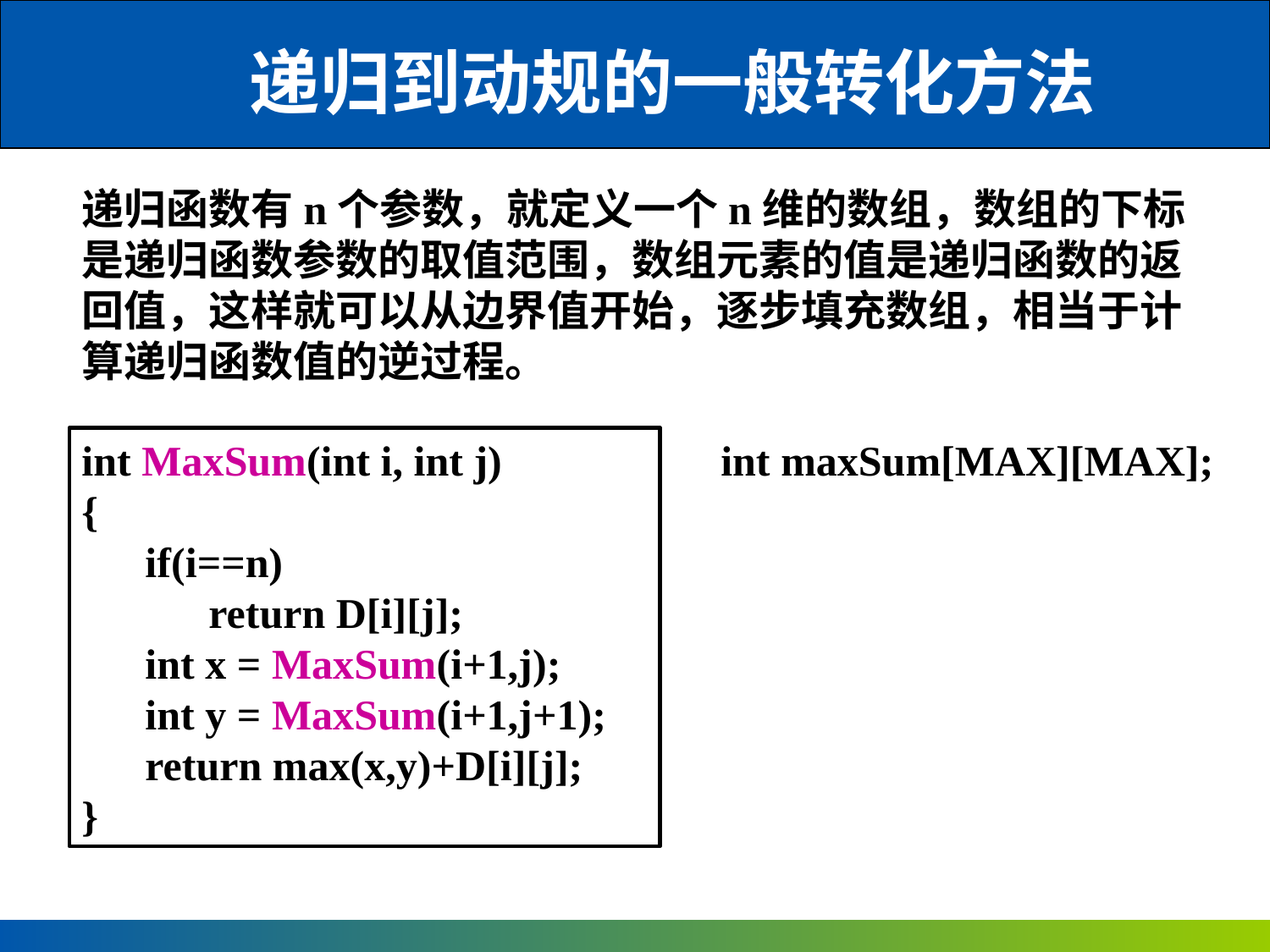

递归到动规的一般转化方法
递归函数有n个参数，就定义一个n维的数组，数组的下标是递归函数参数的取值范围，数组元素的值是递归函数的返回值，这样就可以从边界值开始，逐步填充数组，相当于计算递归函数值的逆过程。
int MaxSum(int i, int j)
{
if(i==n)
return D[i][j];
int x = MaxSum(i+1,j);
int y = MaxSum(i+1,j+1);
return max(x,y)+D[i][j];
}
int maxSum[MAX][MAX];